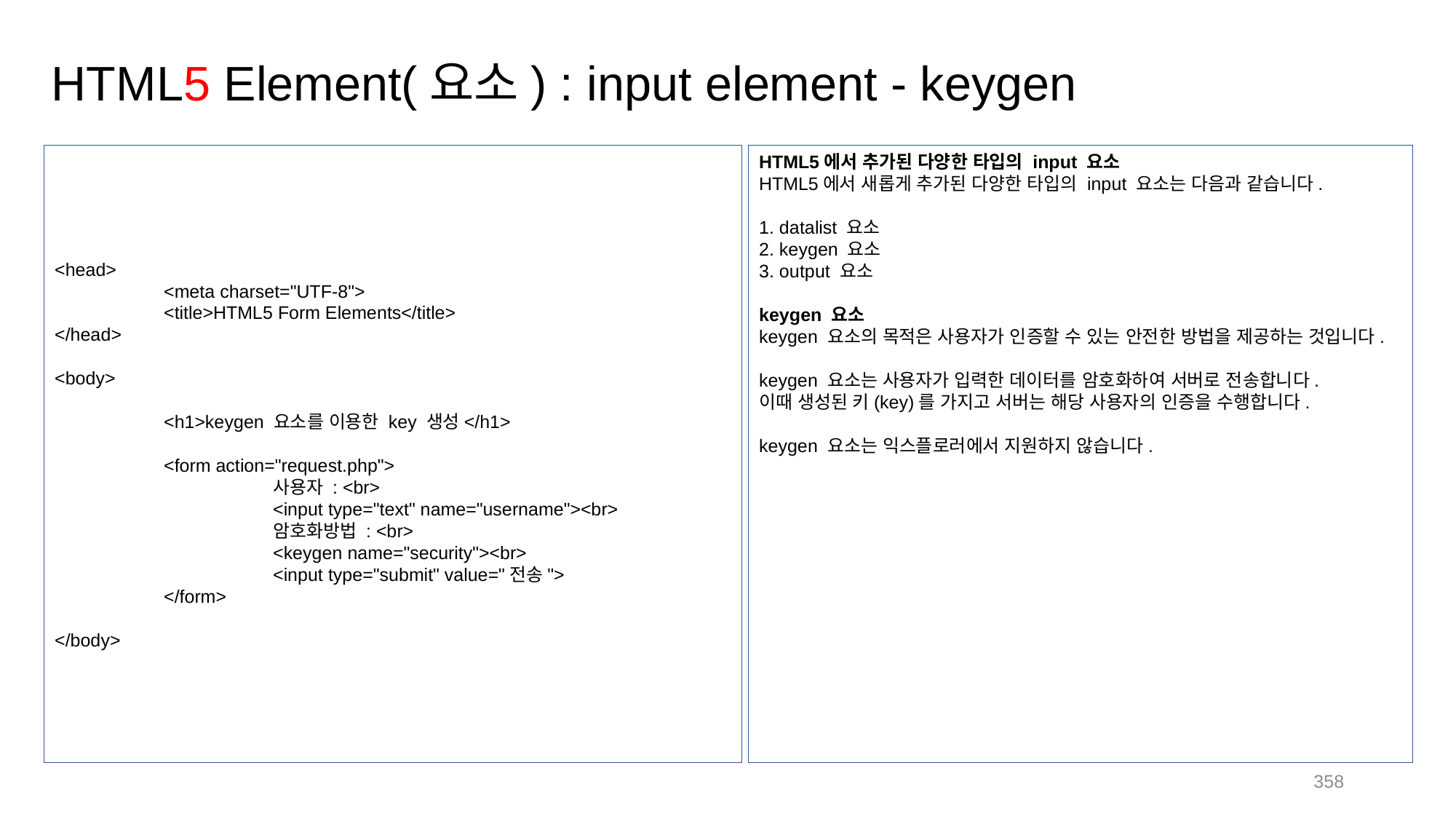

# HTML5 Element(요소) : input element - keygen
<head>
	<meta charset="UTF-8">
	<title>HTML5 Form Elements</title>
</head>

<body>

	<h1>keygen 요소를 이용한 key 생성</h1>

	<form action="request.php">
		사용자 : <br>
		<input type="text" name="username"><br>
		암호화방법 : <br>
		<keygen name="security"><br>
		<input type="submit" value="전송">
	</form>

</body>
HTML5에서 추가된 다양한 타입의 input 요소
HTML5에서 새롭게 추가된 다양한 타입의 input 요소는 다음과 같습니다.

1. datalist 요소
2. keygen 요소
3. output 요소

keygen 요소
keygen 요소의 목적은 사용자가 인증할 수 있는 안전한 방법을 제공하는 것입니다.

keygen 요소는 사용자가 입력한 데이터를 암호화하여 서버로 전송합니다.
이때 생성된 키(key)를 가지고 서버는 해당 사용자의 인증을 수행합니다.

keygen 요소는 익스플로러에서 지원하지 않습니다.
358